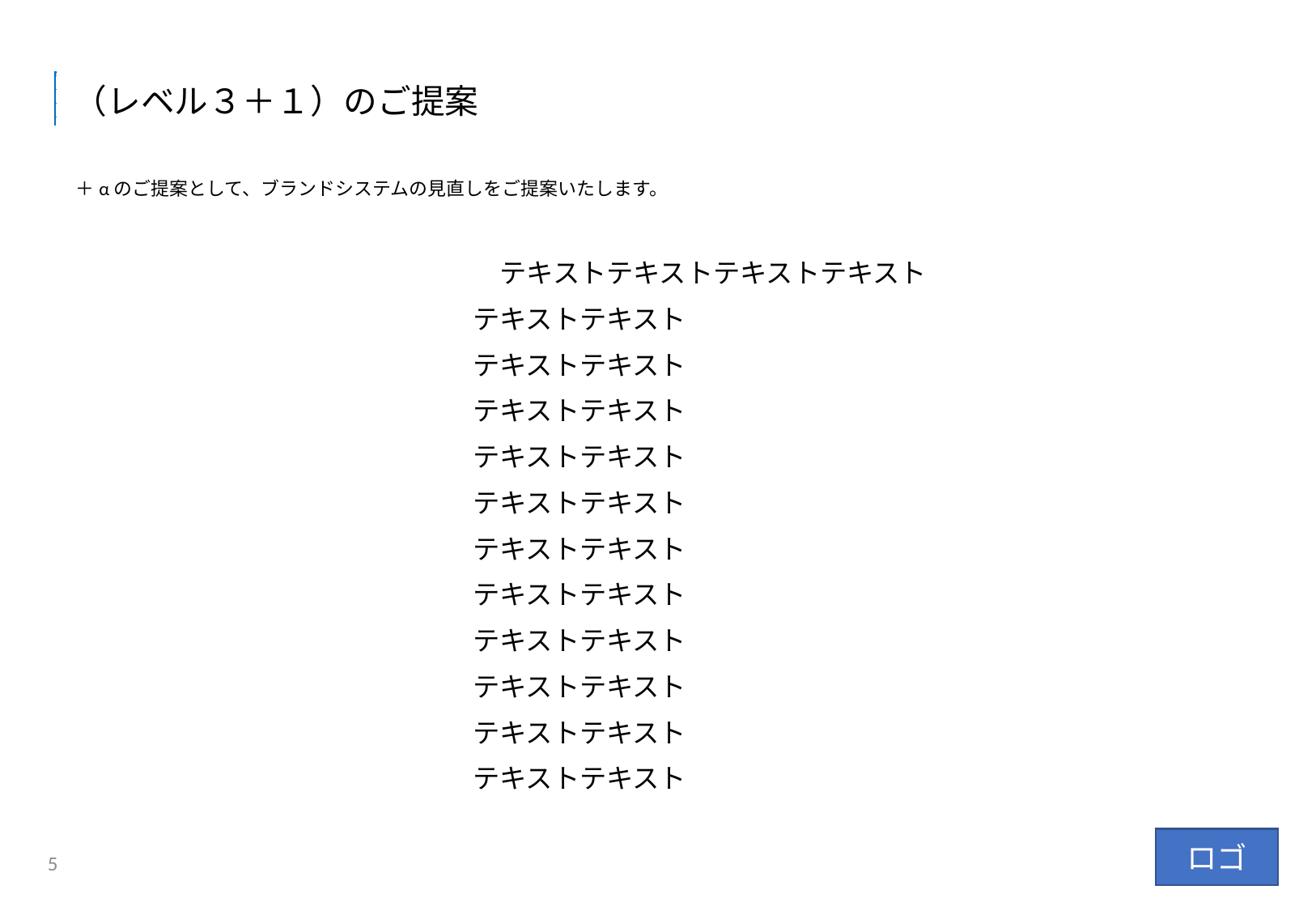

# （レベル３＋１）のご提案
＋αのご提案として、ブランドシステムの見直しをご提案いたします。
　テキストテキストテキストテキスト
テキストテキスト
テキストテキスト
テキストテキスト
テキストテキスト
テキストテキスト
テキストテキスト
テキストテキスト
テキストテキスト
テキストテキスト
テキストテキスト
テキストテキスト